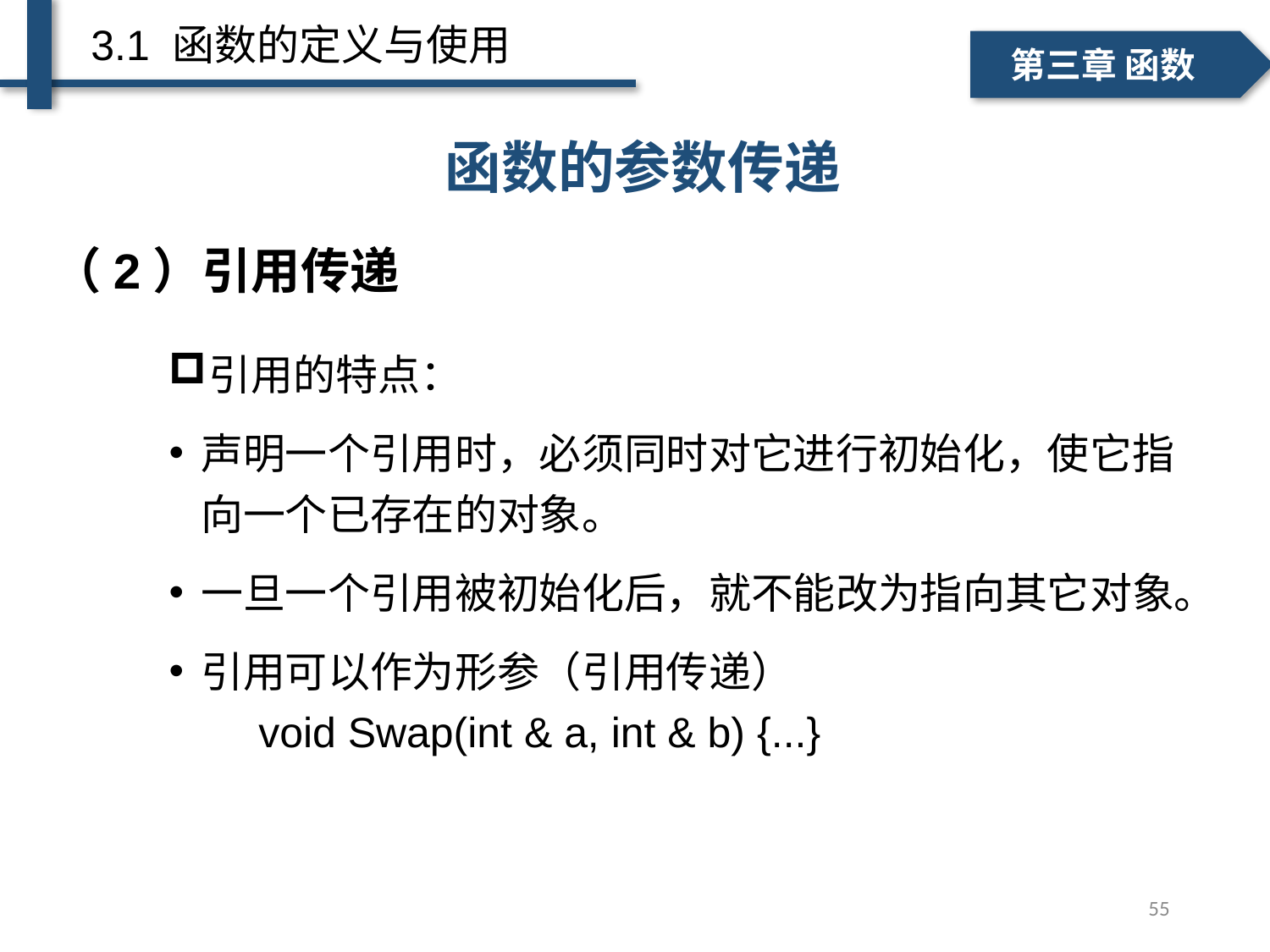

3.1 函数的定义与使用
一、个人简介
二、学术成绩
# 函数的参数传递 ——用引用做形参

第三章 函数

函数的参数传递
（2）引用传递
引用的特点：
声明一个引用时，必须同时对它进行初始化，使它指向一个已存在的对象。
一旦一个引用被初始化后，就不能改为指向其它对象。
引用可以作为形参（引用传递）
     void Swap(int & a, int & b) {...}
55